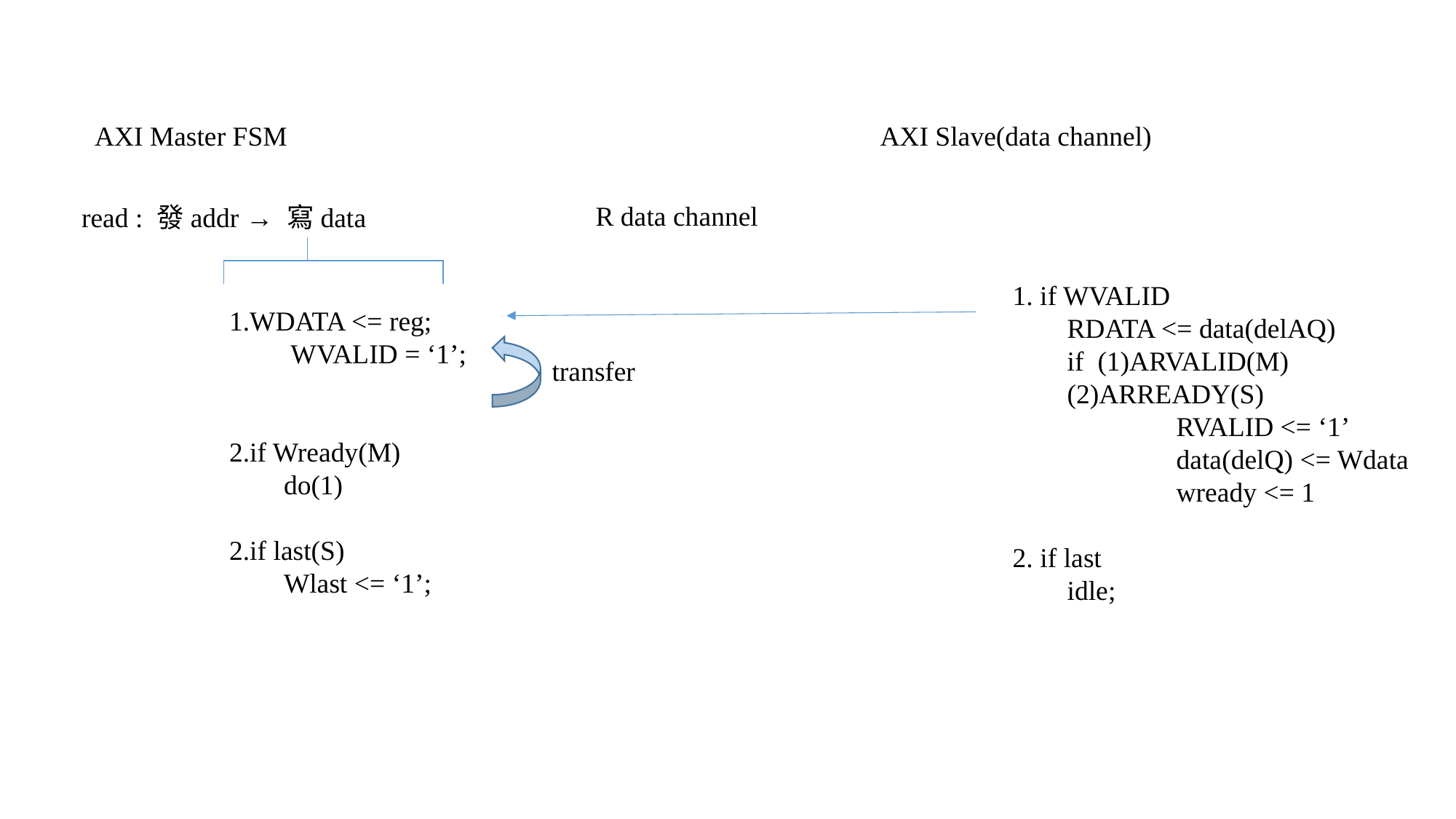

AXI Master FSM
AXI Slave(data channel)

R data channel
read : 發addr → 寫data
1. if WVALID
RDATA <= data(delAQ)                     if  (1)ARVALID(M) (2)ARREADY(S)                   	RVALID <= ‘1’
	data(delQ) <= Wdata
	wready <= 1

2. if last
idle;
1.WDATA <= reg;               WVALID = ‘1’;

2.if Wready(M)
do(1)

2.if last(S)
Wlast <= ‘1’;

transfer